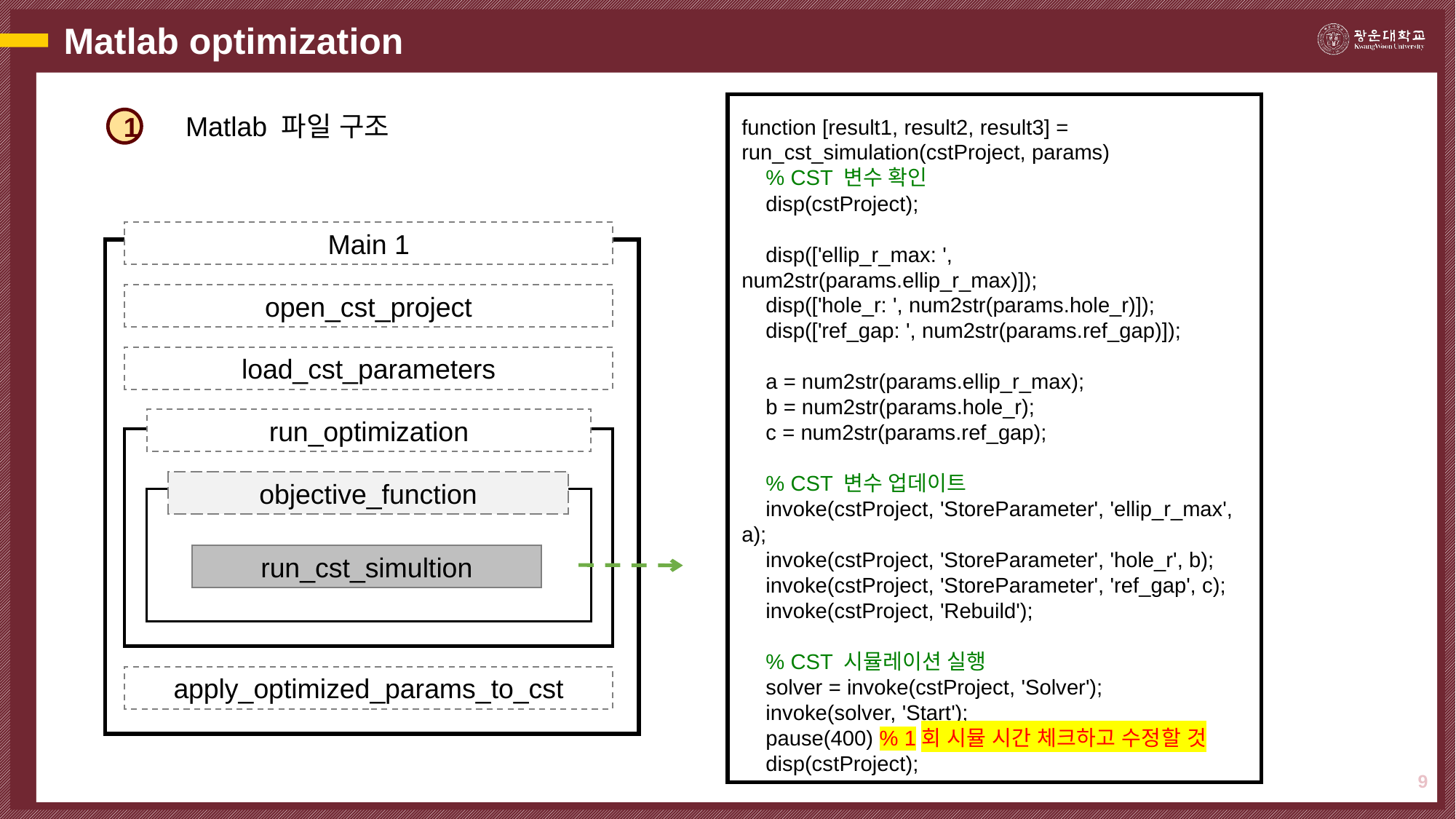

# Matlab optimization

Matlab 파일 구조
function [result1, result2, result3] = run_cst_simulation(cstProject, params)
    % CST 변수 확인
    disp(cstProject);

    disp(['ellip_r_max: ', num2str(params.ellip_r_max)]);
    disp(['hole_r: ', num2str(params.hole_r)]);
    disp(['ref_gap: ', num2str(params.ref_gap)]);

    a = num2str(params.ellip_r_max);
    b = num2str(params.hole_r);
    c = num2str(params.ref_gap);

    % CST 변수 업데이트
    invoke(cstProject, 'StoreParameter', 'ellip_r_max', a);
    invoke(cstProject, 'StoreParameter', 'hole_r', b);
    invoke(cstProject, 'StoreParameter', 'ref_gap', c);
    invoke(cstProject, 'Rebuild');

    % CST 시뮬레이션 실행
    solver = invoke(cstProject, 'Solver');
    invoke(solver, 'Start');
    pause(400) % 1회 시뮬 시간 체크하고 수정할 것
    disp(cstProject);
1
Main 1
open_cst_project
load_cst_parameters
run_optimization

objective_function

run_cst_simultion
apply_optimized_params_to_cst

9